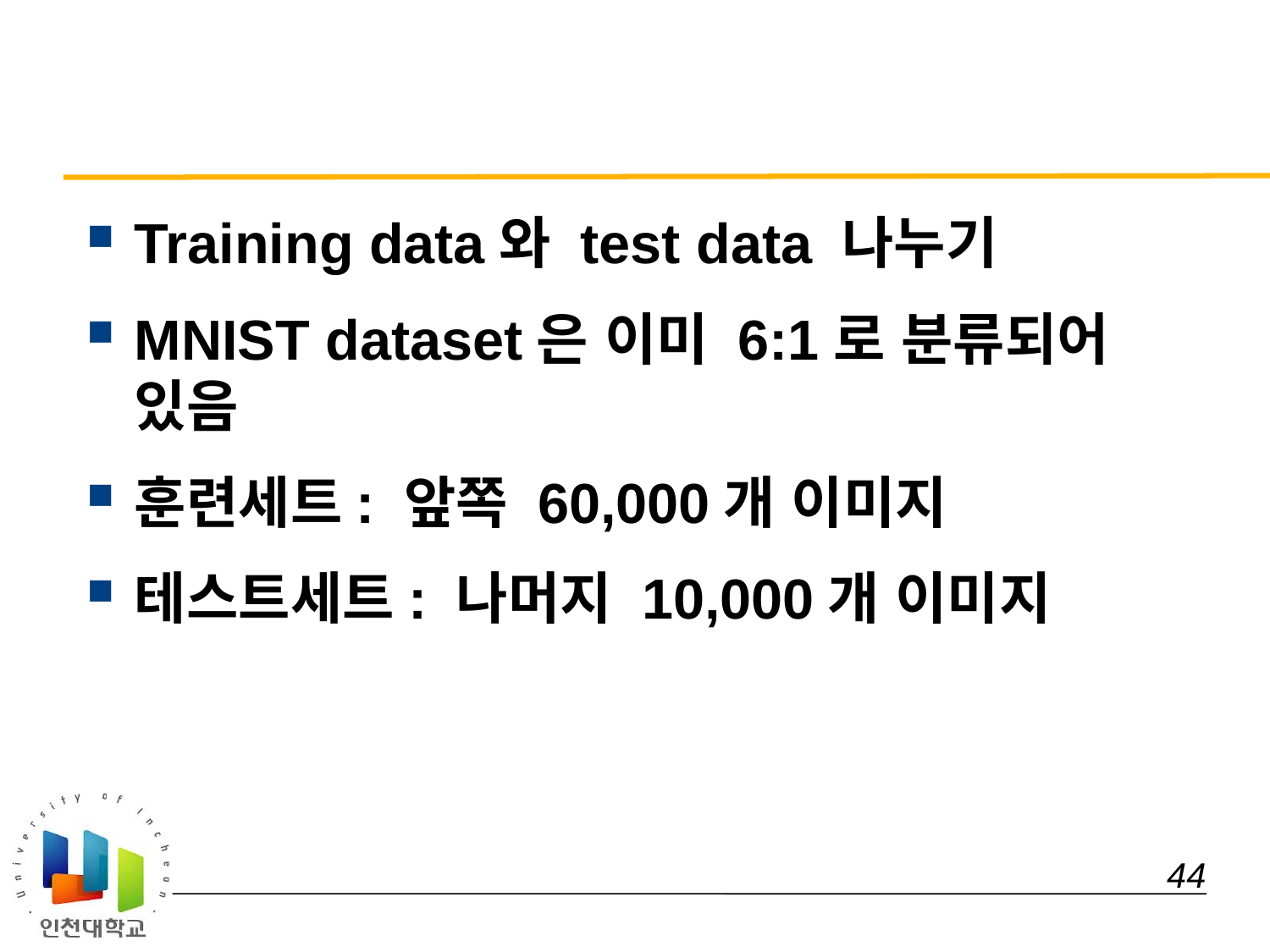

#
Training data와 test data 나누기
MNIST dataset은 이미 6:1로 분류되어 있음
훈련세트: 앞쪽 60,000개 이미지
테스트세트: 나머지 10,000개 이미지
 44